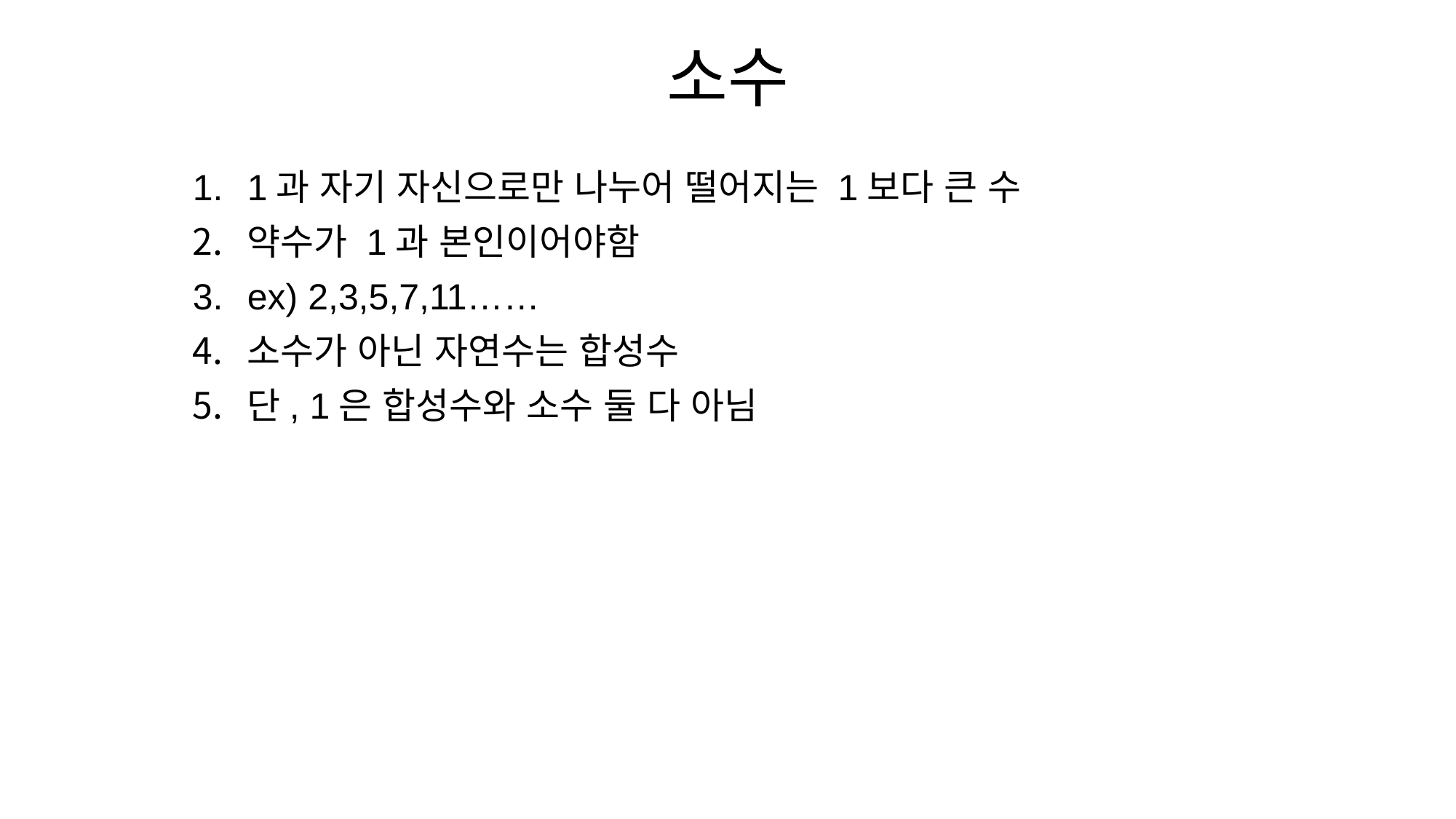

# 소수
1과 자기 자신으로만 나누어 떨어지는 1보다 큰 수
약수가 1과 본인이어야함
ex) 2,3,5,7,11……
소수가 아닌 자연수는 합성수
단, 1은 합성수와 소수 둘 다 아님